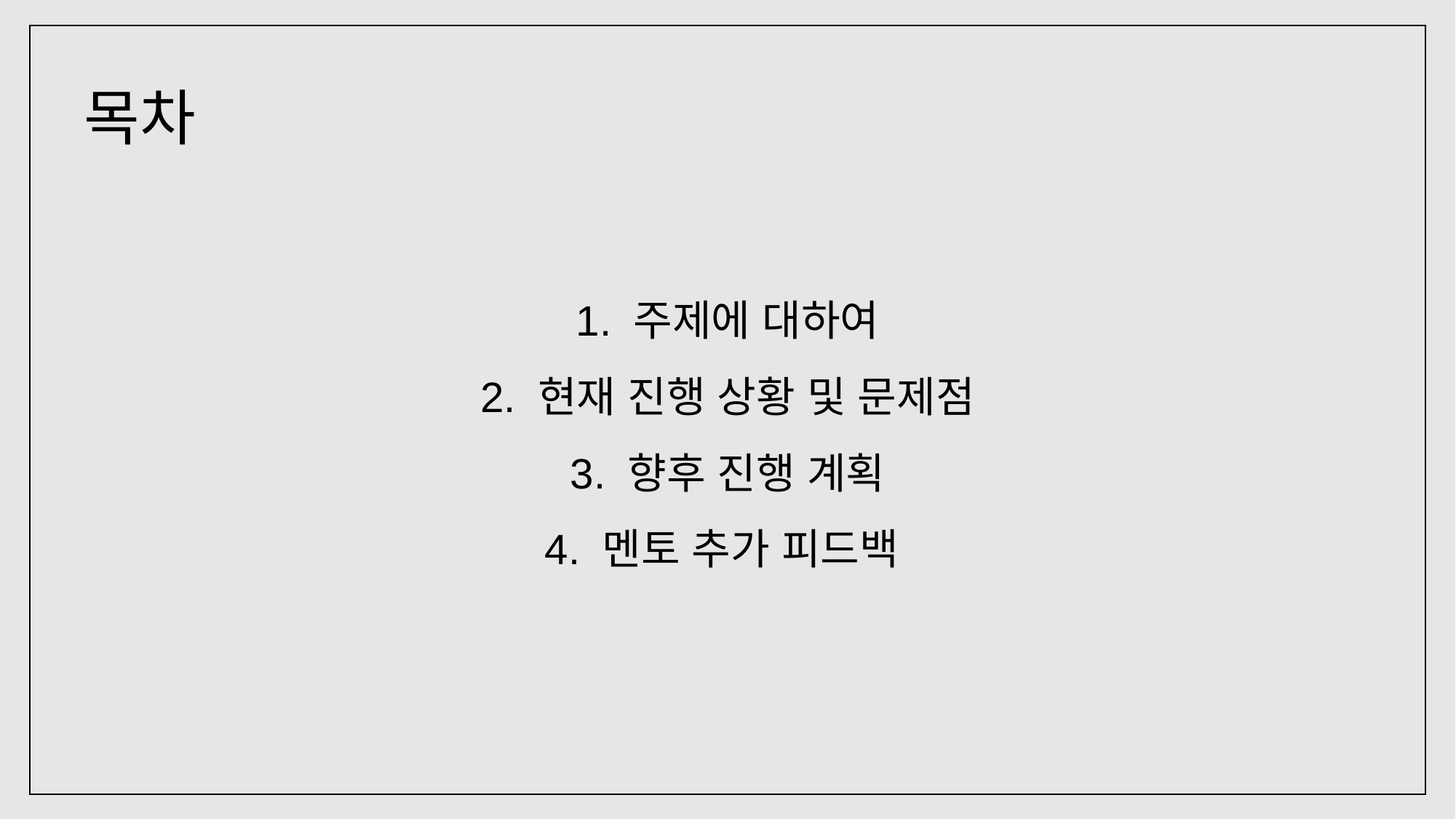

목차
1. 주제에 대하여
2. 현재 진행 상황 및 문제점
3. 향후 진행 계획
4. 멘토 추가 피드백